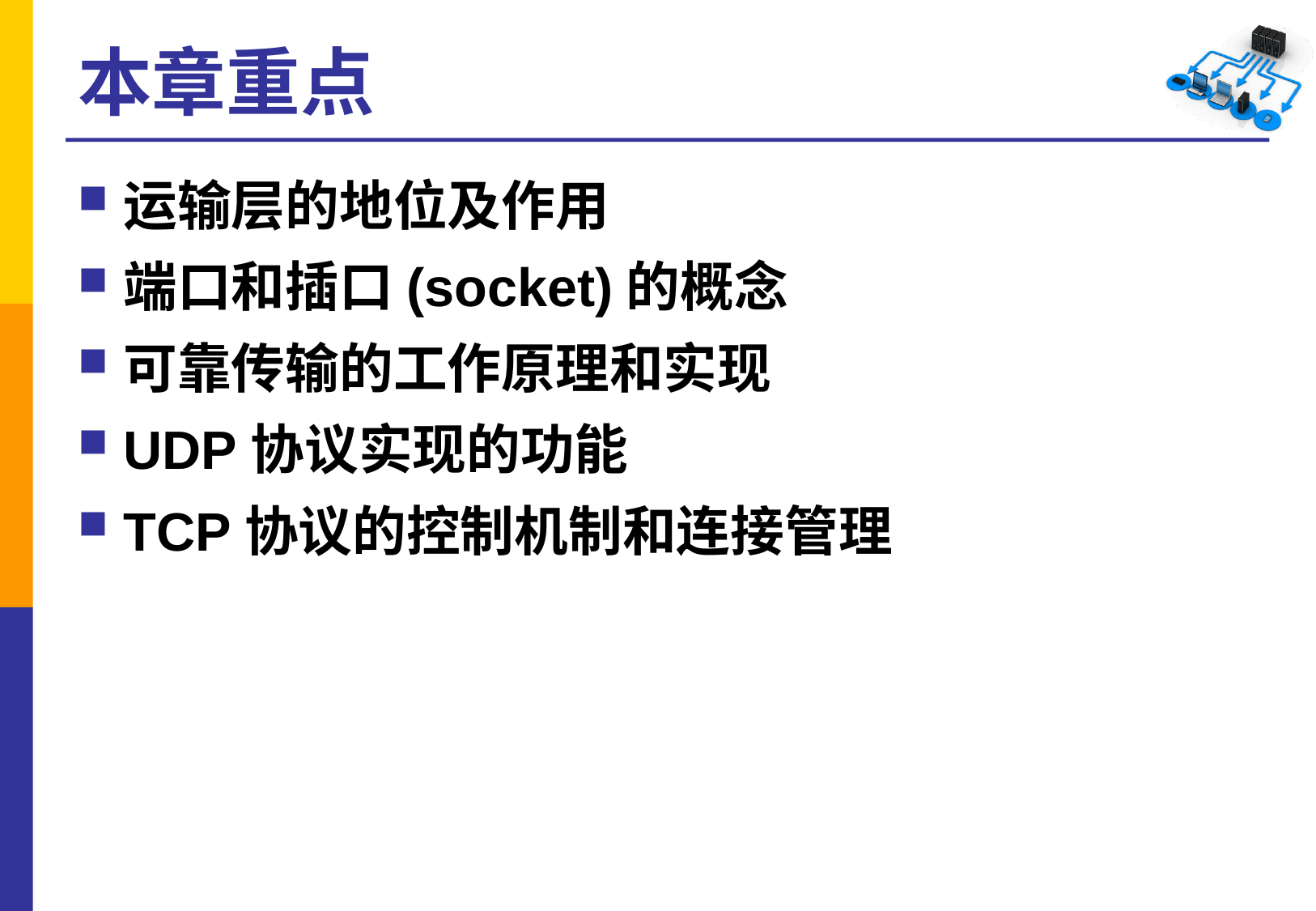

# 本章重点
运输层的地位及作用
端口和插口(socket)的概念
可靠传输的工作原理和实现
UDP协议实现的功能
TCP协议的控制机制和连接管理